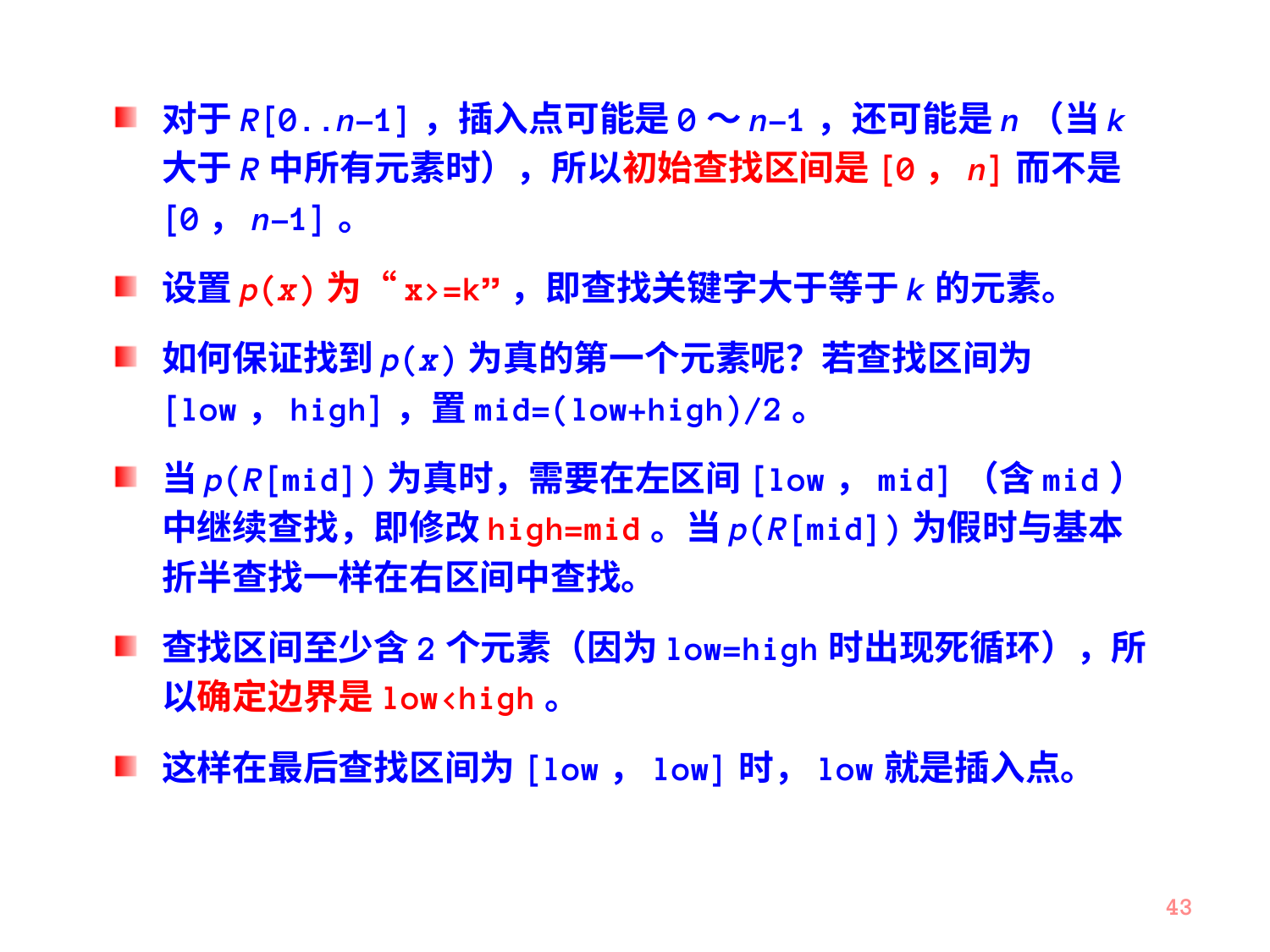

对于R[0..n-1]，插入点可能是0～n-1，还可能是n（当k大于R中所有元素时），所以初始查找区间是[0，n]而不是[0，n-1]。
设置p(x)为“x>=k”，即查找关键字大于等于k的元素。
如何保证找到p(x)为真的第一个元素呢？若查找区间为[low，high]，置mid=(low+high)/2。
当p(R[mid])为真时，需要在左区间[low，mid]（含mid）中继续查找，即修改high=mid。当p(R[mid])为假时与基本折半查找一样在右区间中查找。
查找区间至少含2个元素（因为low=high时出现死循环），所以确定边界是low<high。
这样在最后查找区间为[low，low]时，low就是插入点。
43